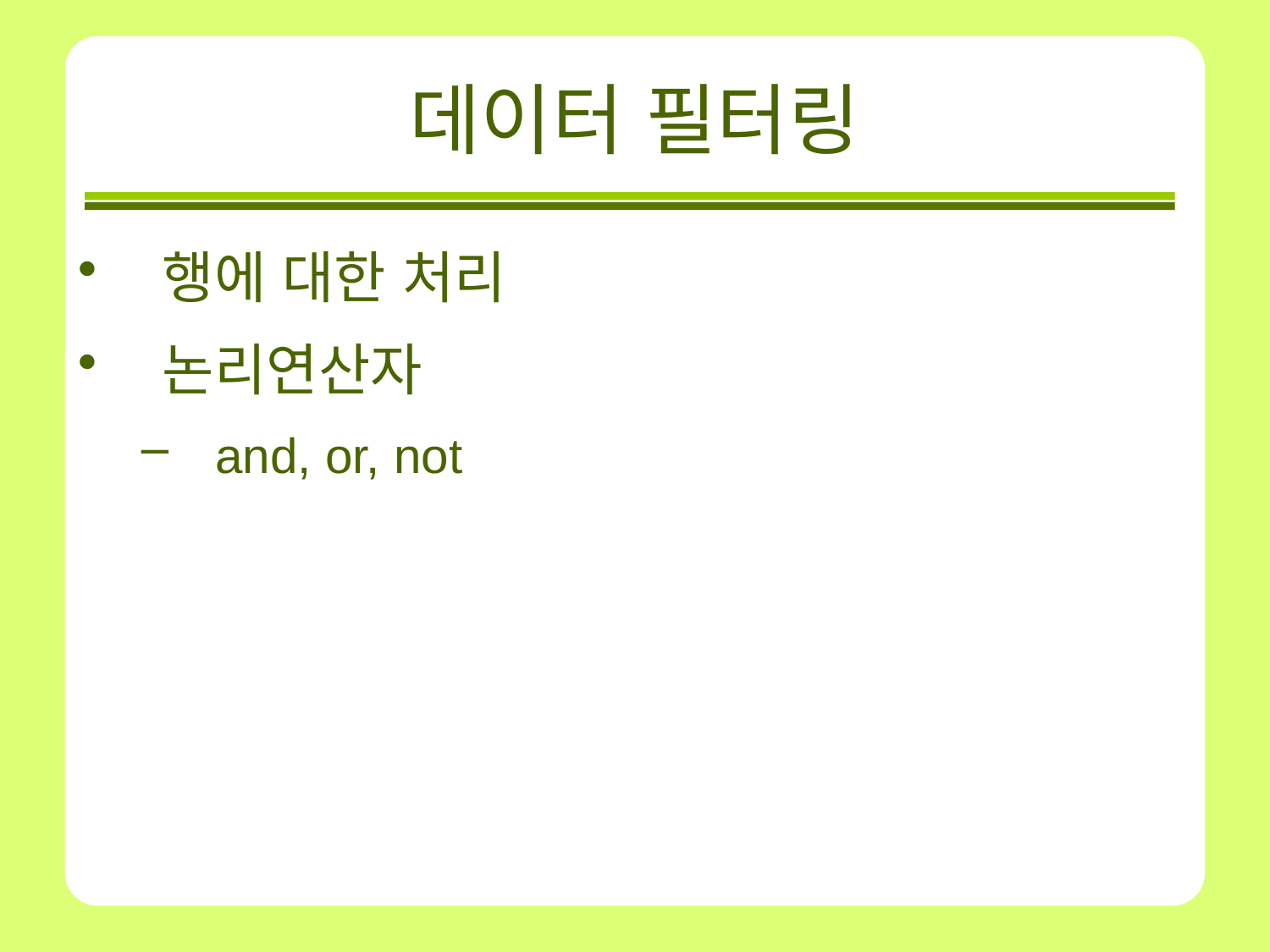

# 데이터 필터링
행에 대한 처리
논리연산자
and, or, not